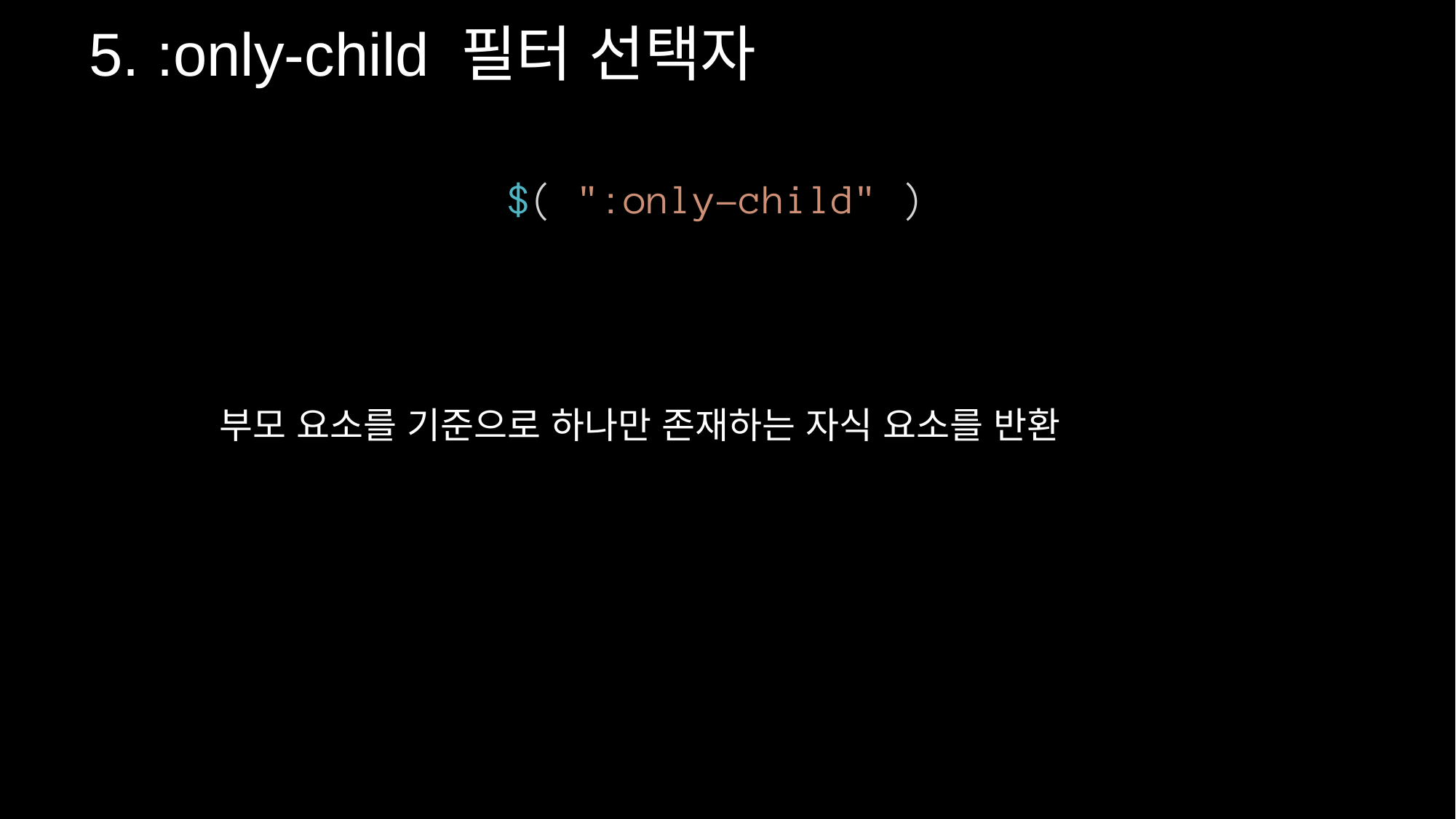

5. :only-child 필터 선택자
$( ":only-child" )
부모 요소를 기준으로 하나만 존재하는 자식 요소를 반환